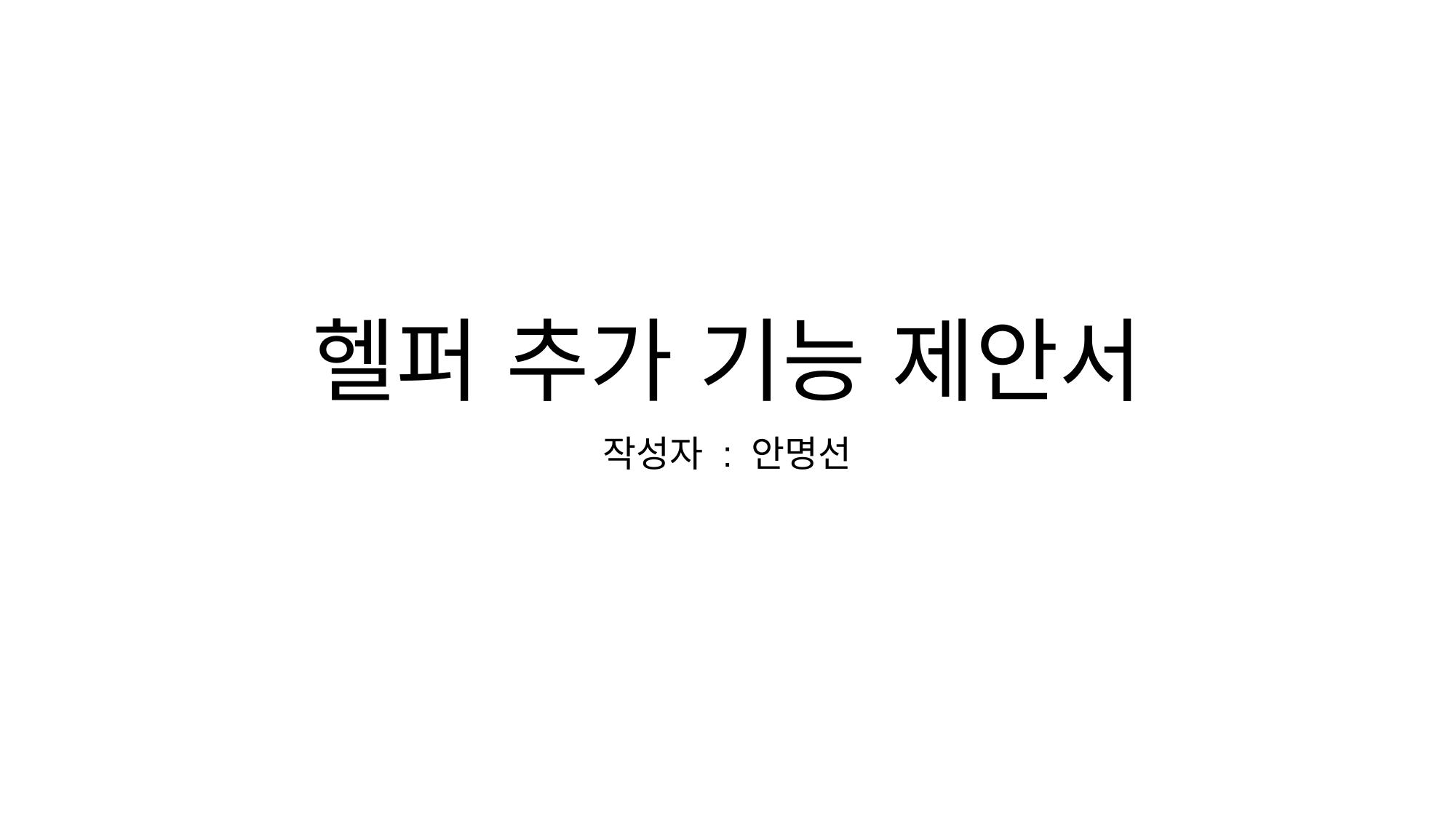

# 헬퍼 추가 기능 제안서
작성자 : 안명선